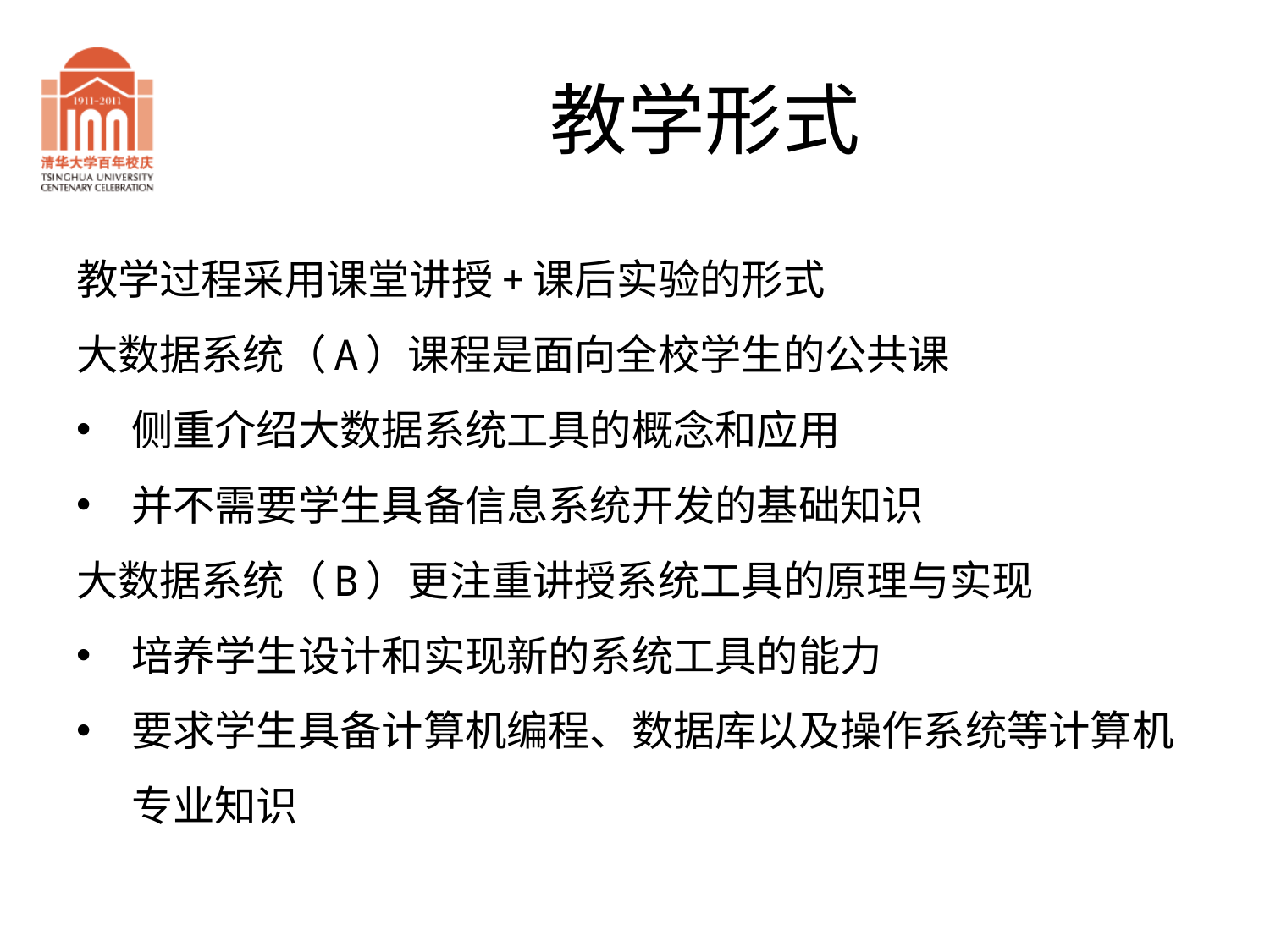

# 教学形式
教学过程采用课堂讲授+课后实验的形式
大数据系统（A）课程是面向全校学生的公共课
侧重介绍大数据系统工具的概念和应用
并不需要学生具备信息系统开发的基础知识
大数据系统（B）更注重讲授系统工具的原理与实现
培养学生设计和实现新的系统工具的能力
要求学生具备计算机编程、数据库以及操作系统等计算机专业知识